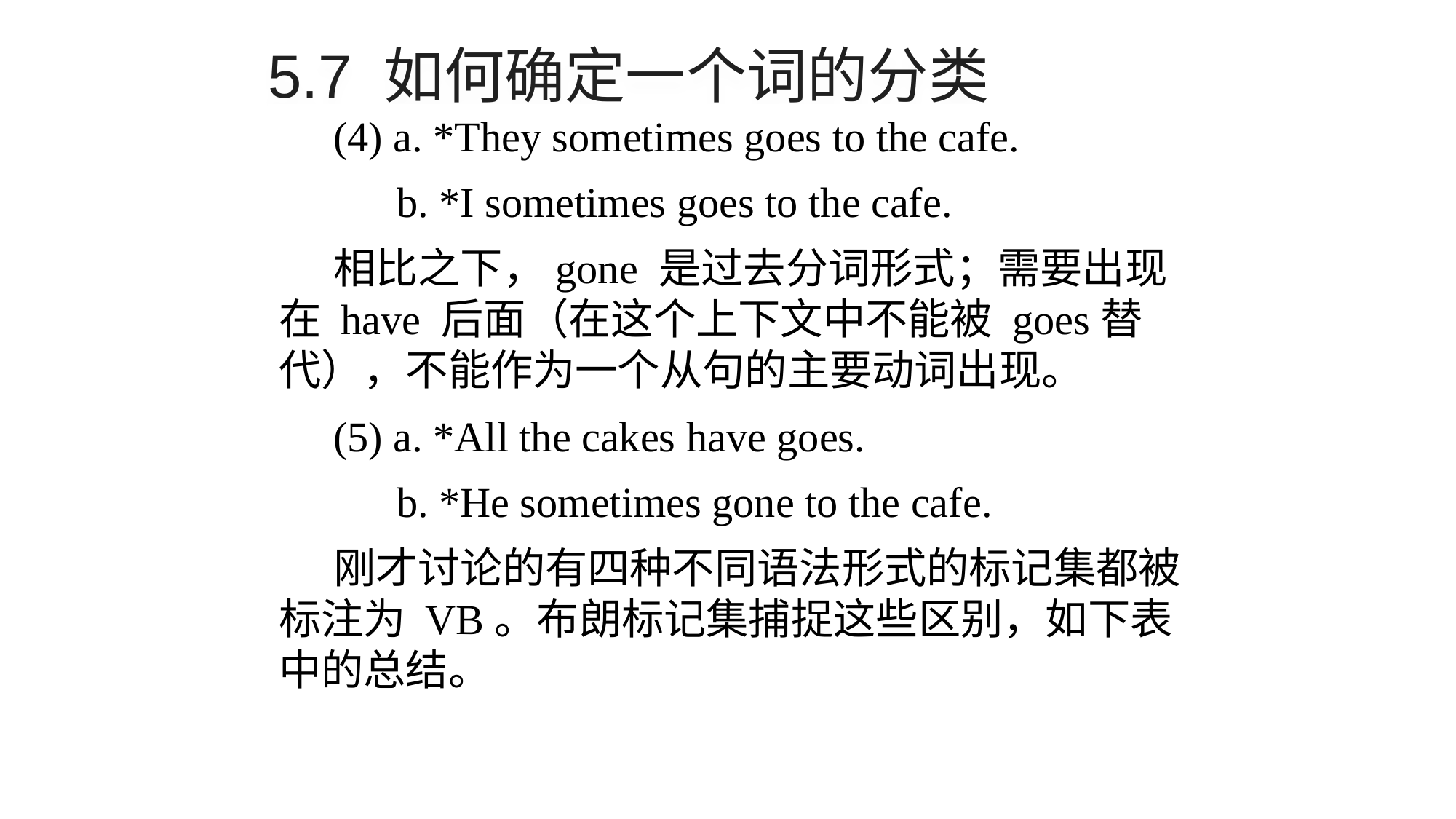

# 5.7 如何确定一个词的分类
(4) a. *They sometimes goes to the cafe.
      b. *I sometimes goes to the cafe.
相比之下，gone 是过去分词形式；需要出现在 have 后面（在这个上下文中不能被 goes替代），不能作为一个从句的主要动词出现。
(5) a. *All the cakes have goes.
      b. *He sometimes gone to the cafe.
刚才讨论的有四种不同语法形式的标记集都被标注为 VB。布朗标记集捕捉这些区别，如下表 中的总结。